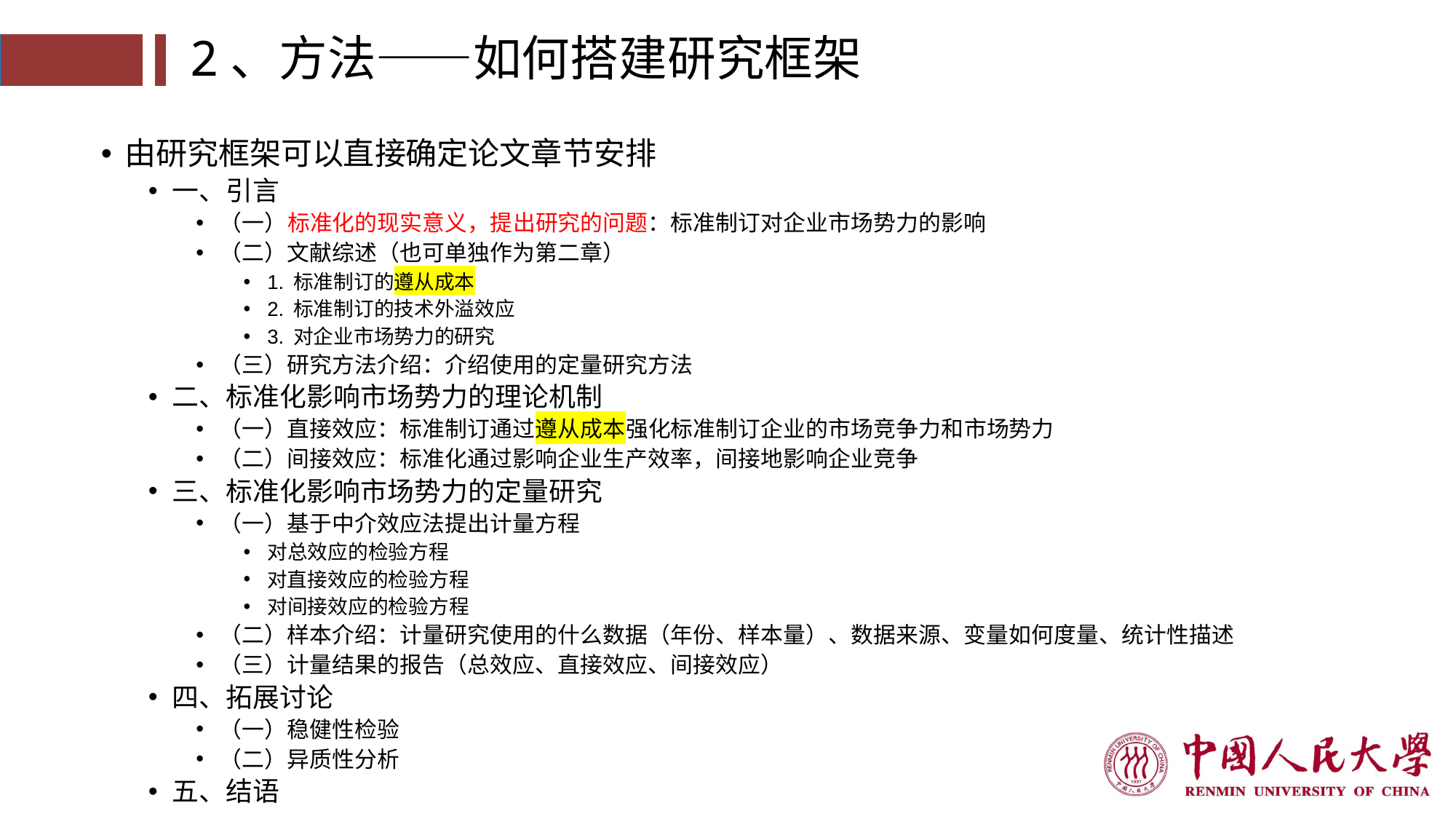

# 2、方法——如何搭建研究框架
由研究框架可以直接确定论文章节安排
一、引言
（一）标准化的现实意义，提出研究的问题：标准制订对企业市场势力的影响
（二）文献综述（也可单独作为第二章）
1. 标准制订的遵从成本
2. 标准制订的技术外溢效应
3. 对企业市场势力的研究
（三）研究方法介绍：介绍使用的定量研究方法
二、标准化影响市场势力的理论机制
（一）直接效应：标准制订通过遵从成本强化标准制订企业的市场竞争力和市场势力
（二）间接效应：标准化通过影响企业生产效率，间接地影响企业竞争
三、标准化影响市场势力的定量研究
（一）基于中介效应法提出计量方程
对总效应的检验方程
对直接效应的检验方程
对间接效应的检验方程
（二）样本介绍：计量研究使用的什么数据（年份、样本量）、数据来源、变量如何度量、统计性描述
（三）计量结果的报告（总效应、直接效应、间接效应）
四、拓展讨论
（一）稳健性检验
（二）异质性分析
五、结语